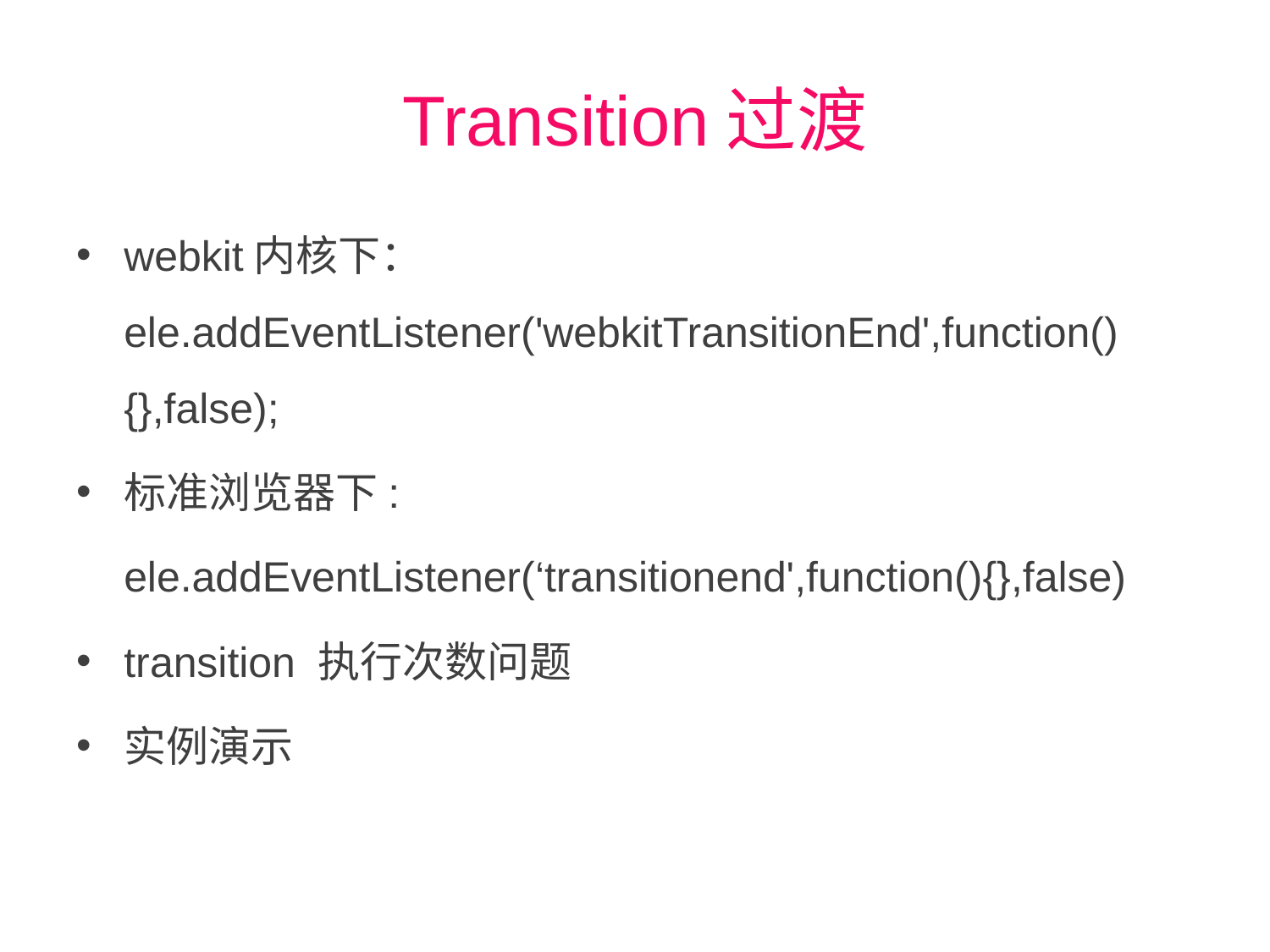

# Transition过渡
webkit内核下： ele.addEventListener('webkitTransitionEnd',function(){},false);
标准浏览器下:
	ele.addEventListener(‘transitionend',function(){},false)
transition 执行次数问题
实例演示